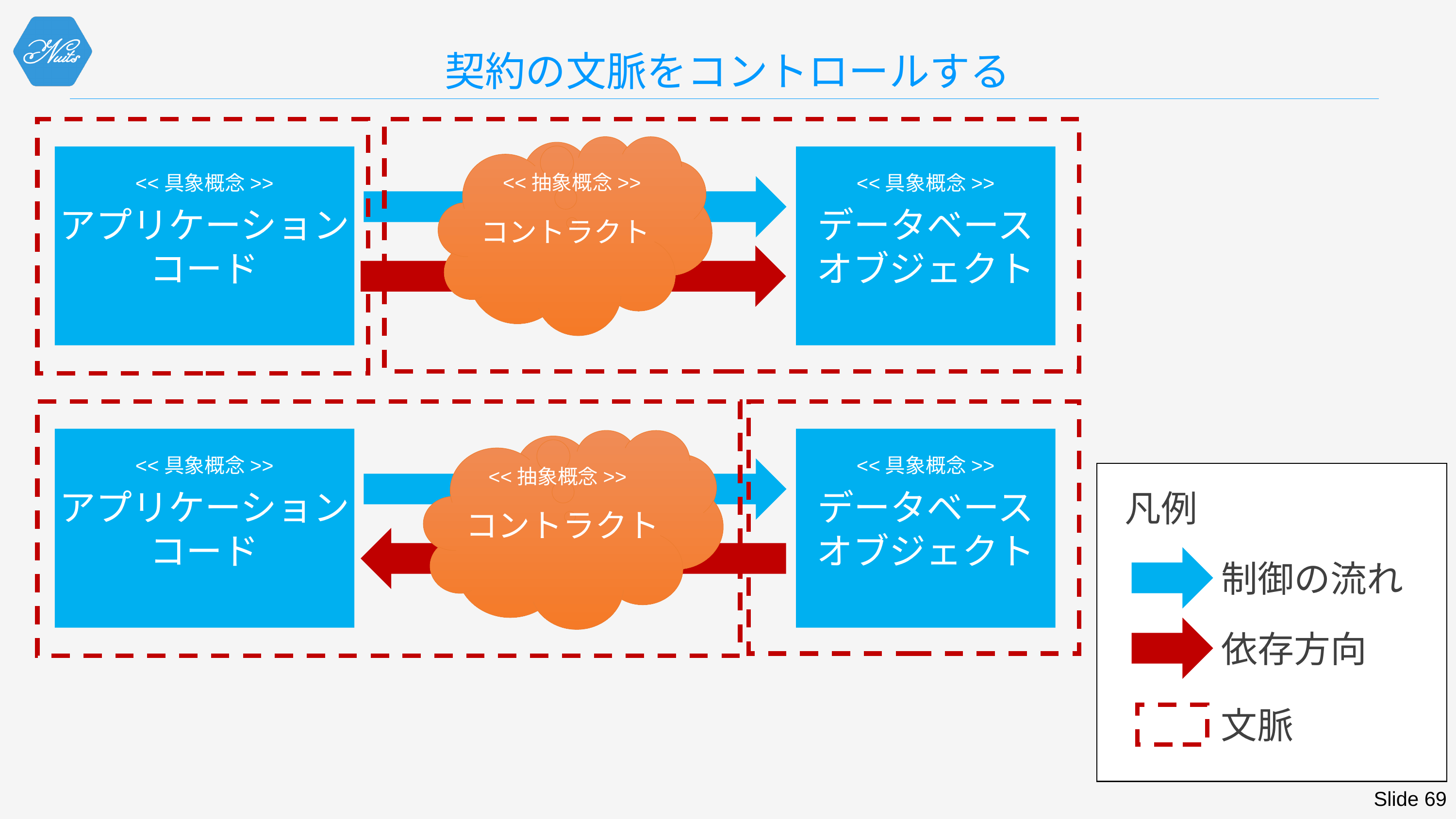

# 契約の文脈をコントロールする

コントラクト
<<抽象概念>>
データベース
オブジェクト
<<具象概念>>
アプリケーション
コード
<<具象概念>>

データベース
オブジェクト
<<具象概念>>
アプリケーション
コード
<<具象概念>>
コントラクト
<<抽象概念>>

凡例

制御の流れ

依存方向
文脈

Slide 69